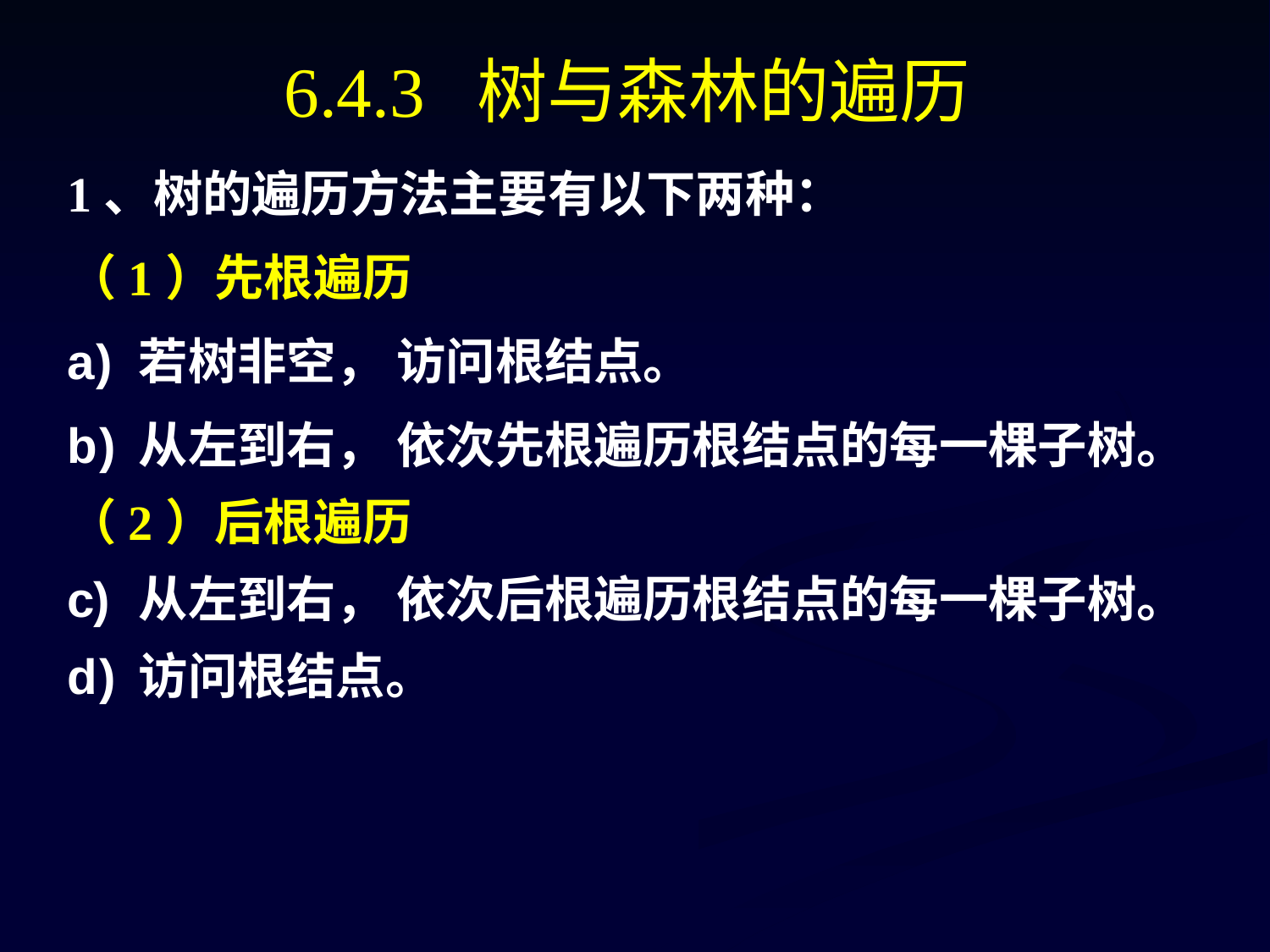

6.4.3  树与森林的遍历
1、树的遍历方法主要有以下两种：
（1）先根遍历
若树非空， 访问根结点。
从左到右， 依次先根遍历根结点的每一棵子树。
（2）后根遍历
从左到右， 依次后根遍历根结点的每一棵子树。
访问根结点。